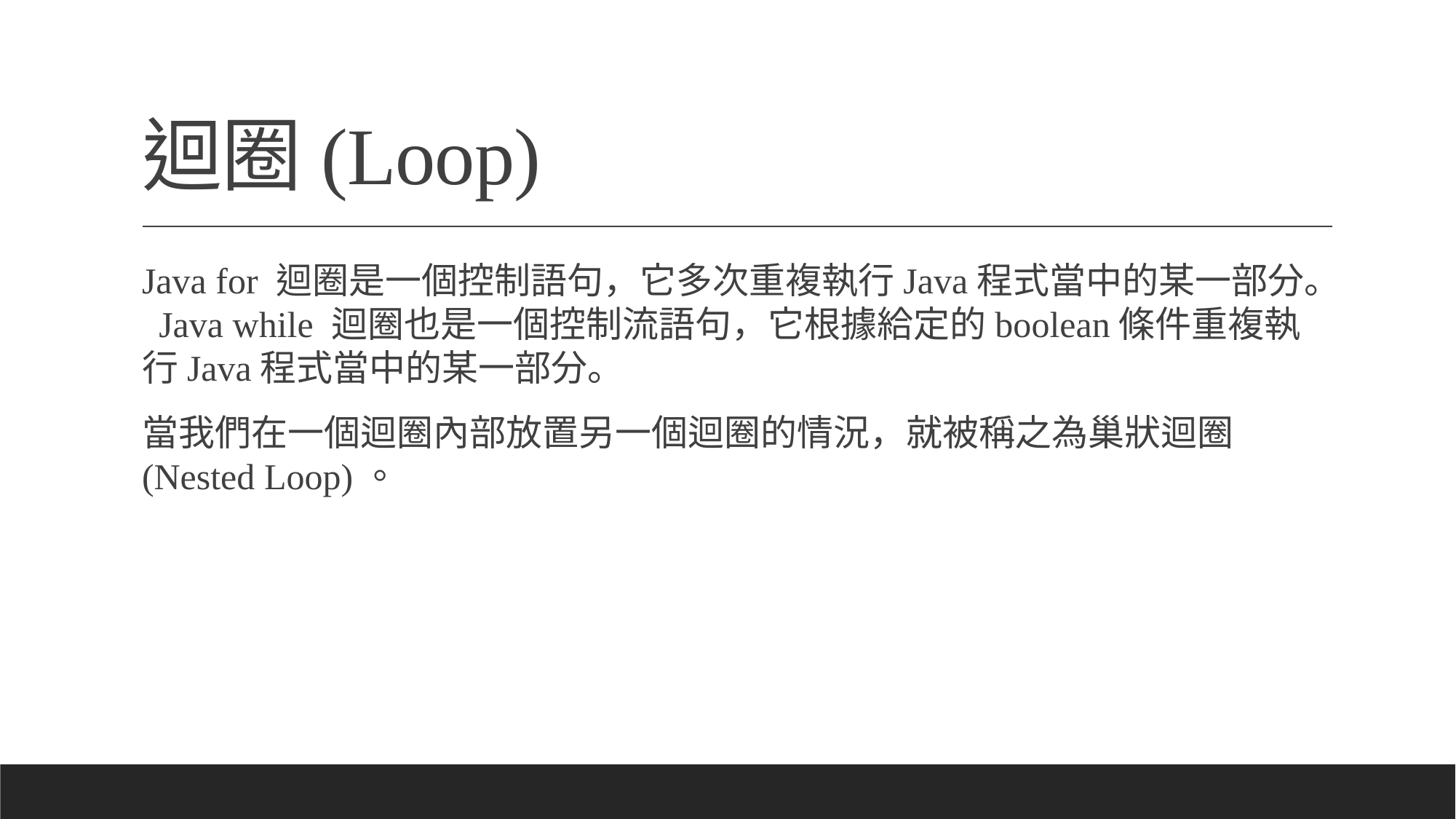

# 迴圈(Loop)
Java for 迴圈是一個控制語句，它多次重複執行Java程式當中的某一部分。 Java while 迴圈也是一個控制流語句，它根據給定的boolean條件重複執行Java程式當中的某一部分。
當我們在一個迴圈內部放置另一個迴圈的情況，就被稱之為巢狀迴圈(Nested Loop)。